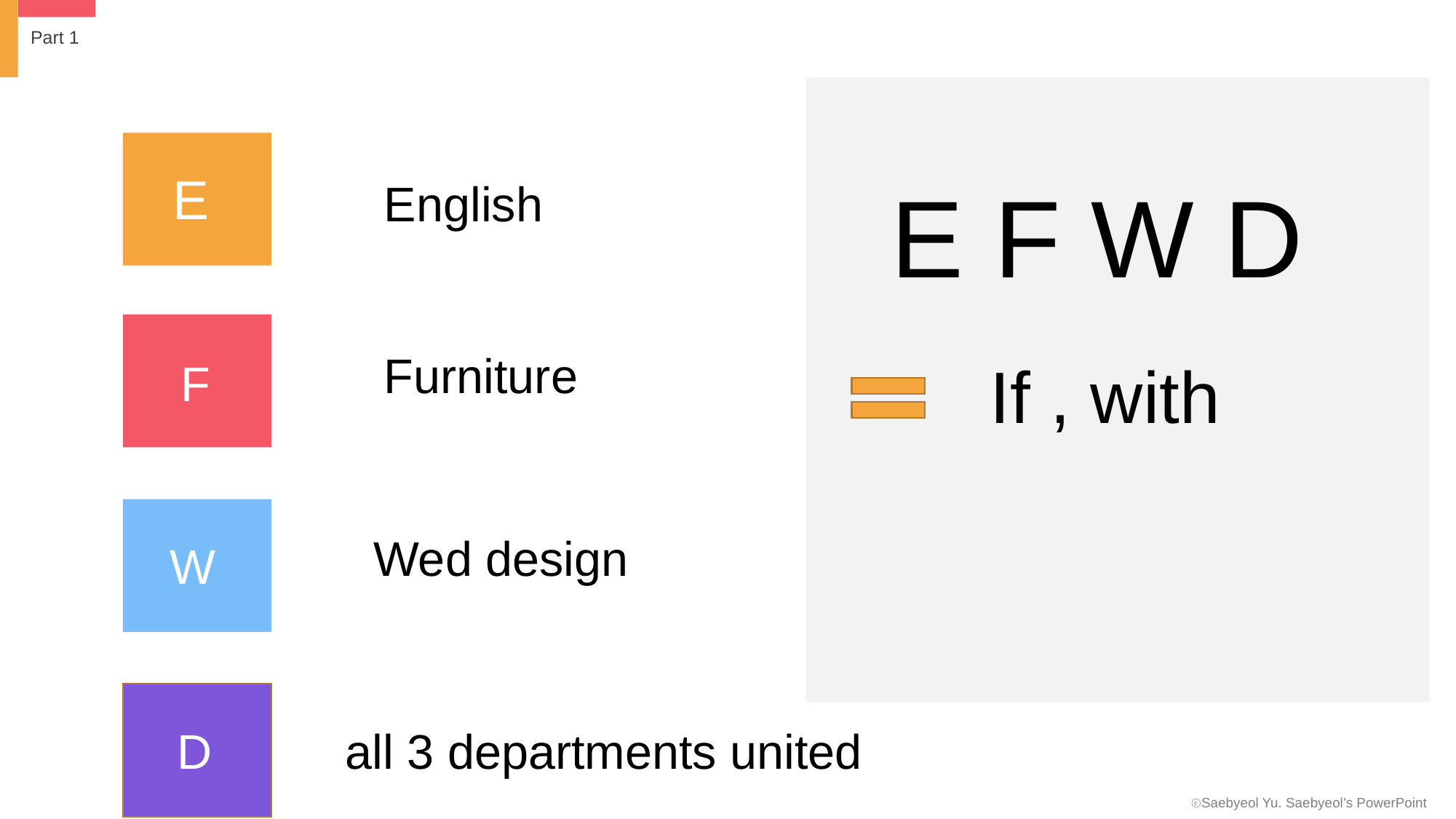

Part 1

E
E F W D

English

Furniture
If , with
F

주제를 입력하세요

Wed design
W
주제를 입력하세요

all 3 departments united
D